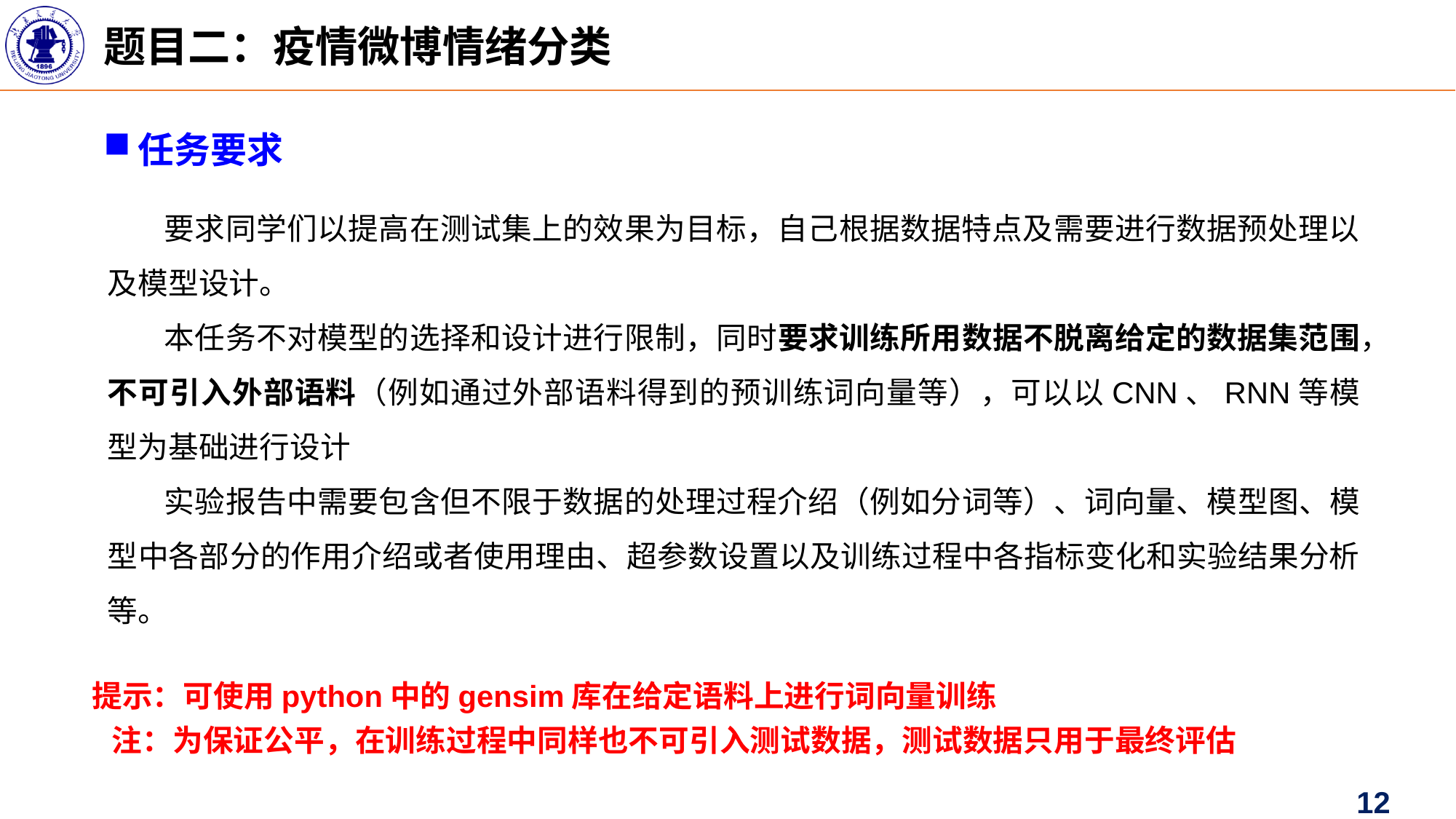

题目二：疫情微博情绪分类
任务要求
       要求同学们以提高在测试集上的效果为目标，自己根据数据特点及需要进行数据预处理以及模型设计。
       本任务不对模型的选择和设计进行限制，同时要求训练所用数据不脱离给定的数据集范围，不可引入外部语料（例如通过外部语料得到的预训练词向量等），可以以CNN、RNN等模型为基础进行设计
       实验报告中需要包含但不限于数据的处理过程介绍（例如分词等）、词向量、模型图、模型中各部分的作用介绍或者使用理由、超参数设置以及训练过程中各指标变化和实验结果分析等。
提示：可使用python中的gensim库在给定语料上进行词向量训练
注：为保证公平，在训练过程中同样也不可引入测试数据，测试数据只用于最终评估